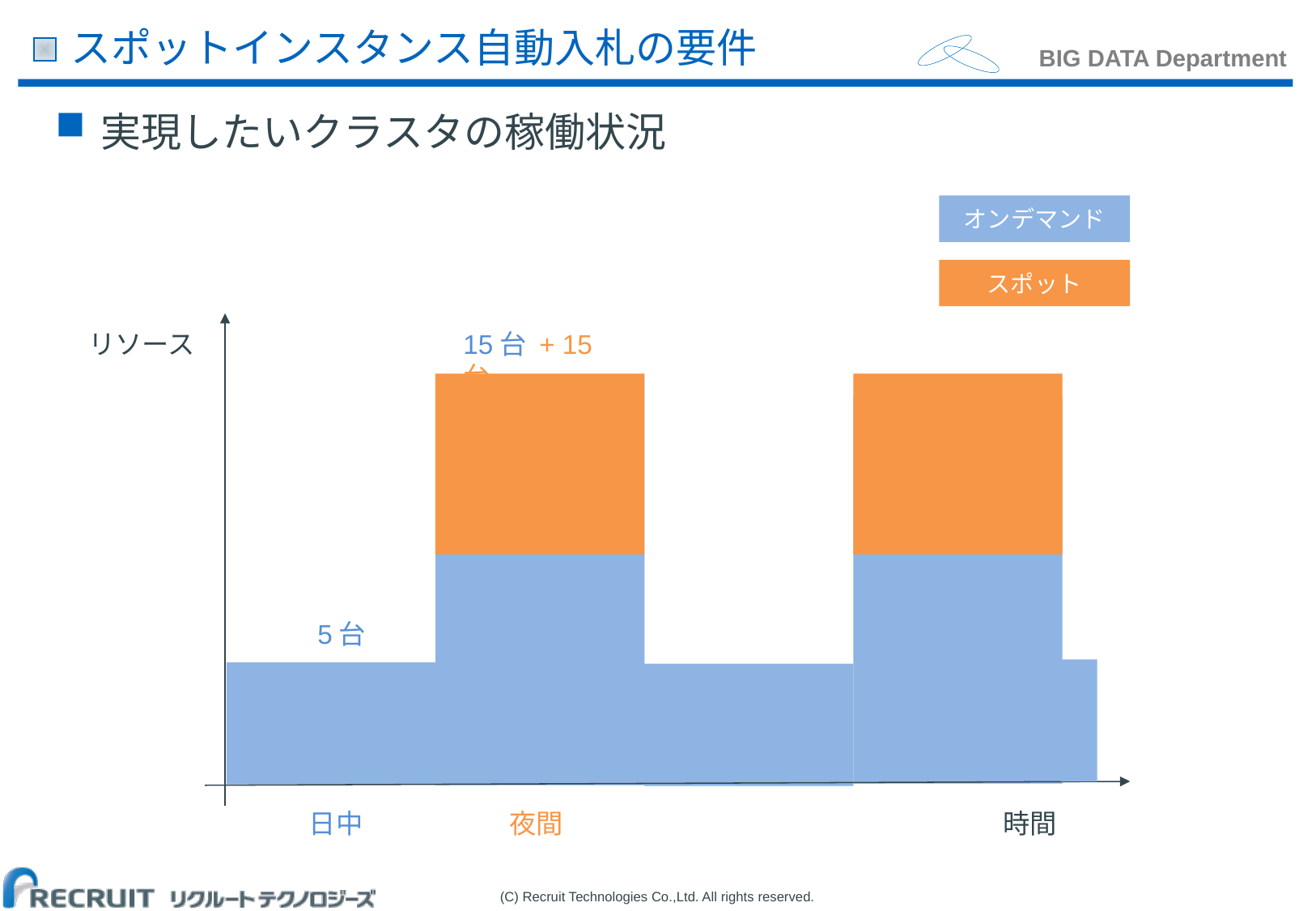

# スポットインスタンス自動入札の要件
実現したいクラスタの稼働状況

オンデマンド
スポット

リソース
15台 + 15台

5台

日中
夜間
時間